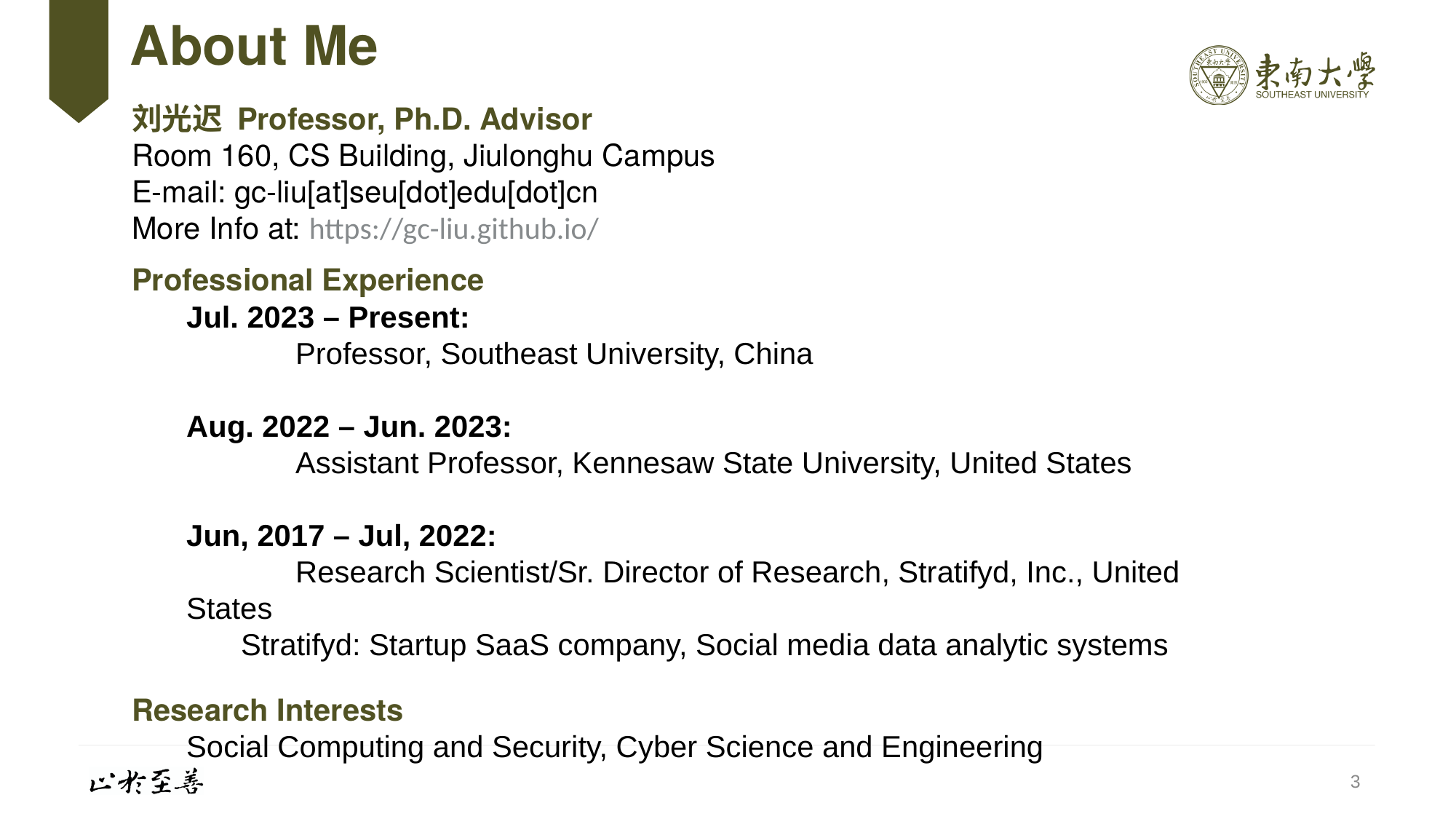

# About Me
刘光迟 Professor, Ph.D. Advisor
Room 160, CS Building, Jiulonghu Campus
E-mail: gc-liu[at]seu[dot]edu[dot]cn
More Info at: https://gc-liu.github.io/
Professional Experience
Jul. 2023 – Present:
	Professor, Southeast University, China

Aug. 2022 – Jun. 2023:
	Assistant Professor, Kennesaw State University, United States

Jun, 2017 – Jul, 2022:
	Research Scientist/Sr. Director of Research, Stratifyd, Inc., United States
Stratifyd: Startup SaaS company, Social media data analytic systems

Research Interests
Social Computing and Security, Cyber Science and Engineering

3